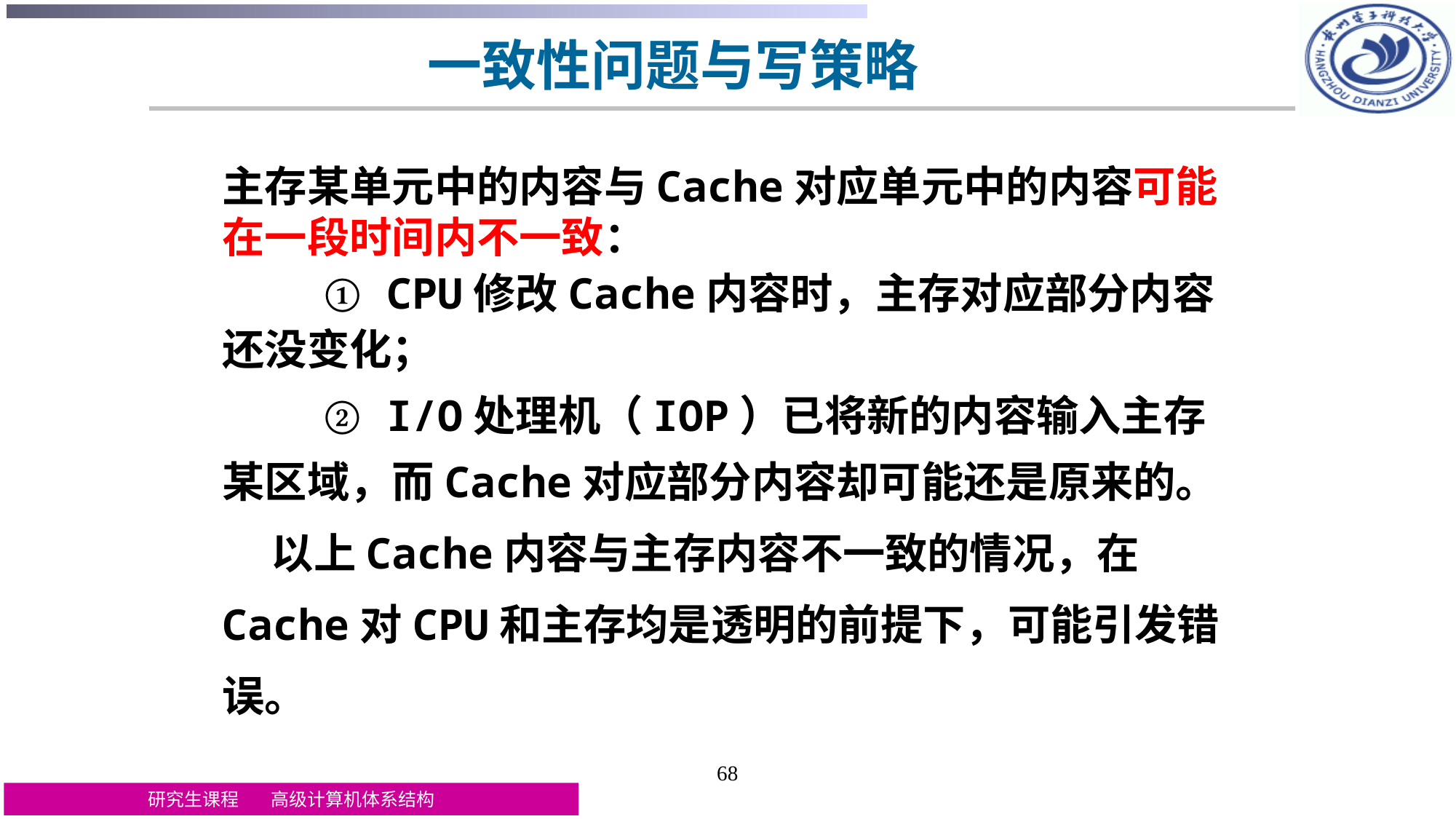

一致性问题与写策略
主存某单元中的内容与Cache对应单元中的内容可能在一段时间内不一致：
    ① CPU修改Cache内容时，主存对应部分内容还没变化；
    ② I/O处理机（IOP）已将新的内容输入主存某区域，而Cache对应部分内容却可能还是原来的。
    以上Cache内容与主存内容不一致的情况，在Cache对CPU和主存均是透明的前提下，可能引发错误。
68